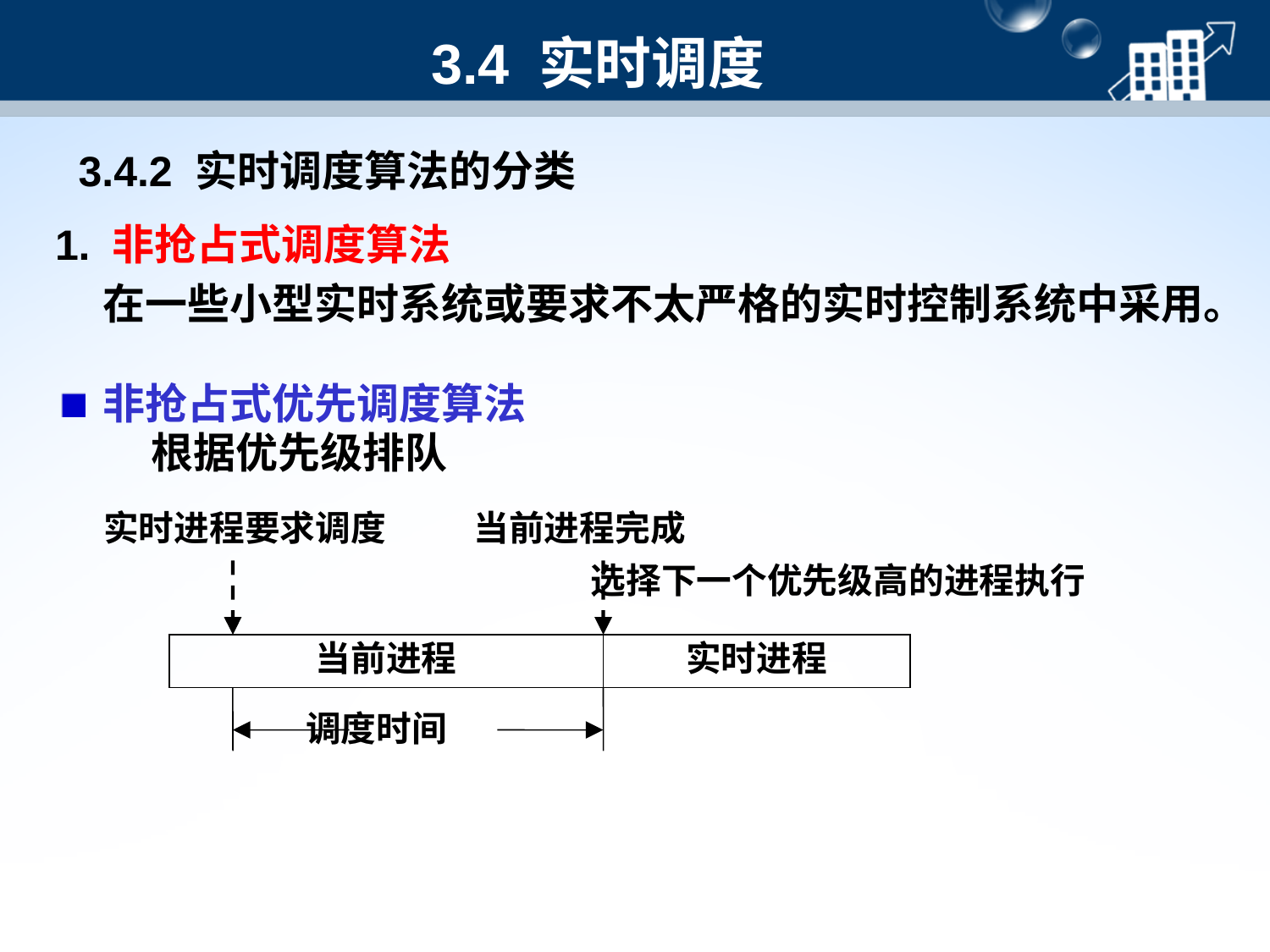

# 3.4 实时调度
3.4.2 实时调度算法的分类
1. 非抢占式调度算法
	在一些小型实时系统或要求不太严格的实时控制系统中采用。
非抢占式优先调度算法
	    根据优先级排队
实时进程要求调度
当前进程完成

选择下一个优先级高的进程执行
当前进程
实时进程

调度时间